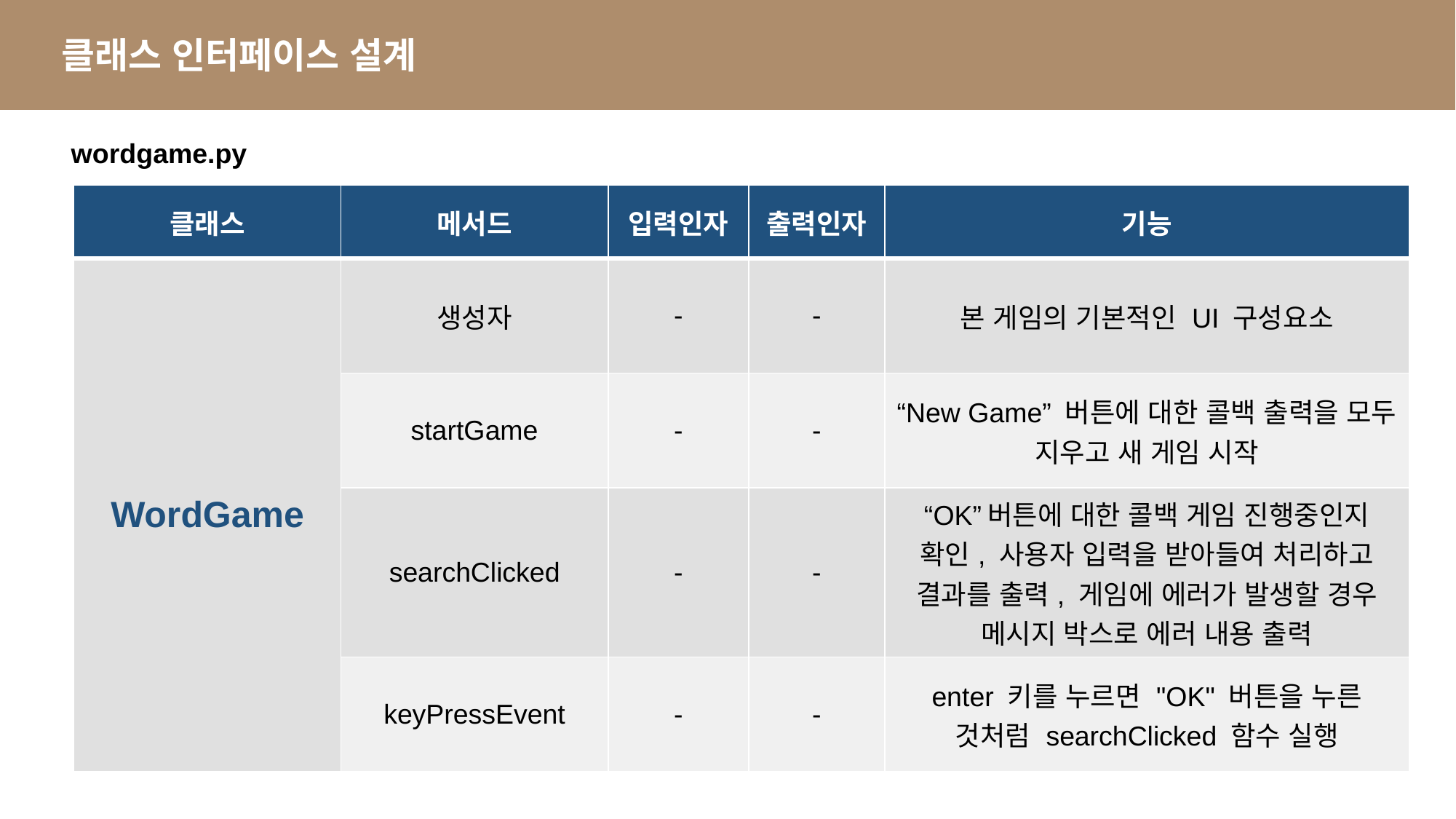

클래스 인터페이스 설계
wordgame.py
| 클래스 | 메서드 | 입력인자 | 출력인자 | 기능 |
| --- | --- | --- | --- | --- |
| WordGame | 생성자 | - | - | 본 게임의 기본적인 UI 구성요소 |
|  | startGame | - | - | “New Game” 버튼에 대한 콜백 출력을 모두 지우고 새 게임 시작 |
|  | searchClicked | - | - | “OK”버튼에 대한 콜백 게임 진행중인지 확인, 사용자 입력을 받아들여 처리하고 결과를 출력, 게임에 에러가 발생할 경우 메시지 박스로 에러 내용 출력 |
|  | keyPressEvent | - | - | enter 키를 누르면 "OK" 버튼을 누른 것처럼 searchClicked 함수 실행 |